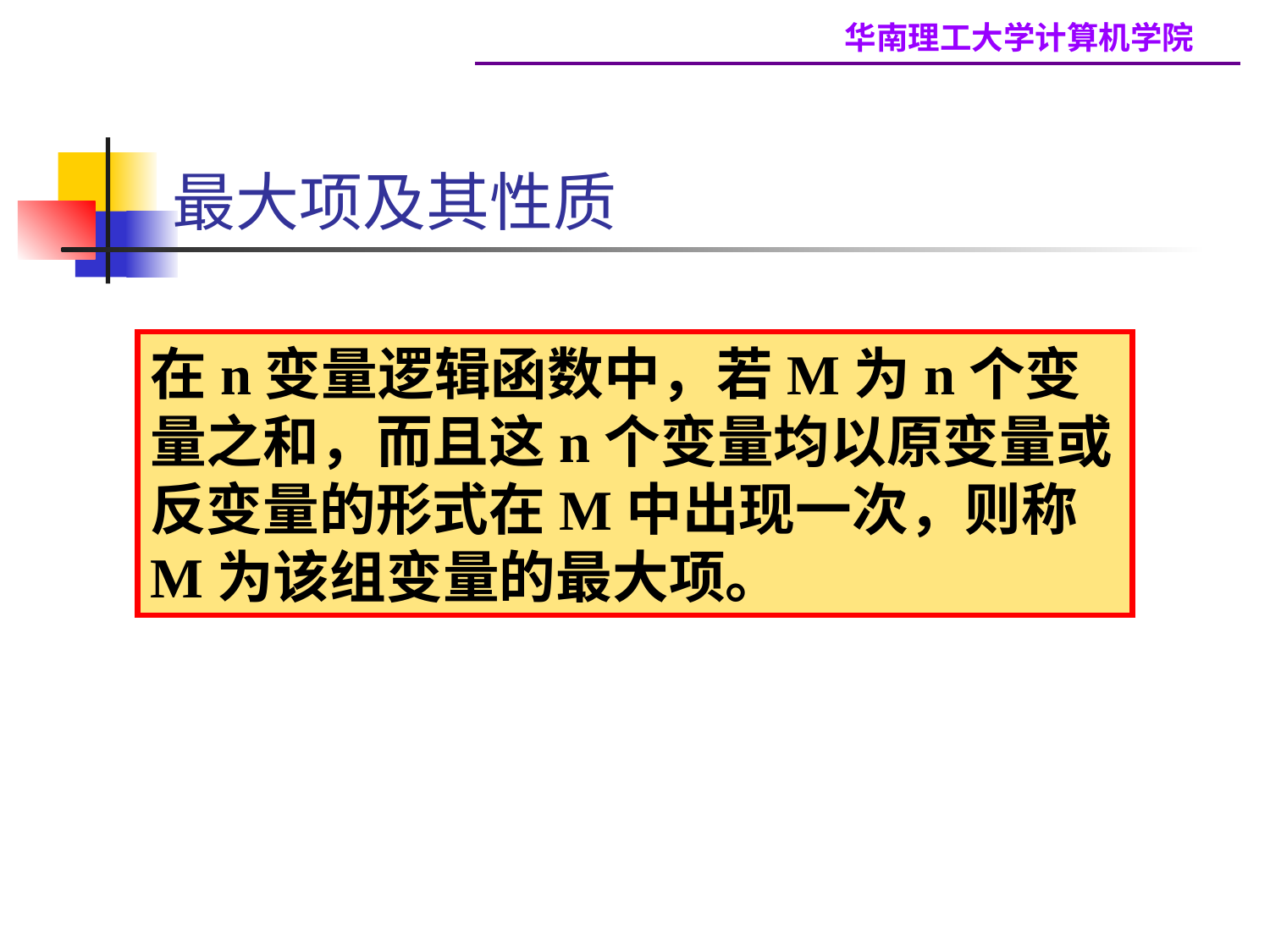

# 最大项及其性质
在n变量逻辑函数中，若M为n个变量之和，而且这n个变量均以原变量或反变量的形式在M中出现一次，则称M为该组变量的最大项。